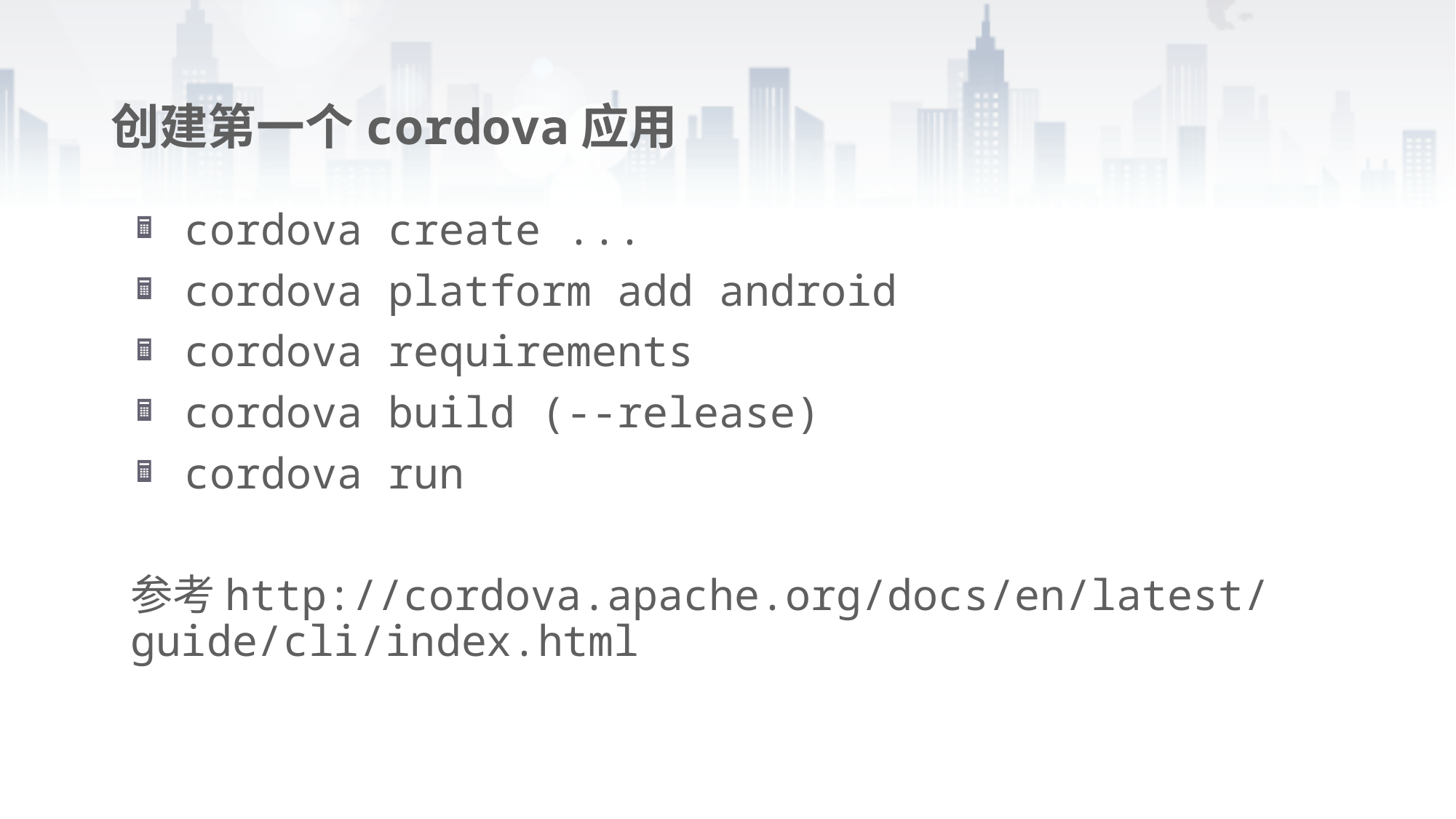

# 创建第一个cordova应用
 cordova create ...
 cordova platform add android
 cordova requirements
 cordova build (--release)
 cordova run

参考http://cordova.apache.org/docs/en/latest/guide/cli/index.html